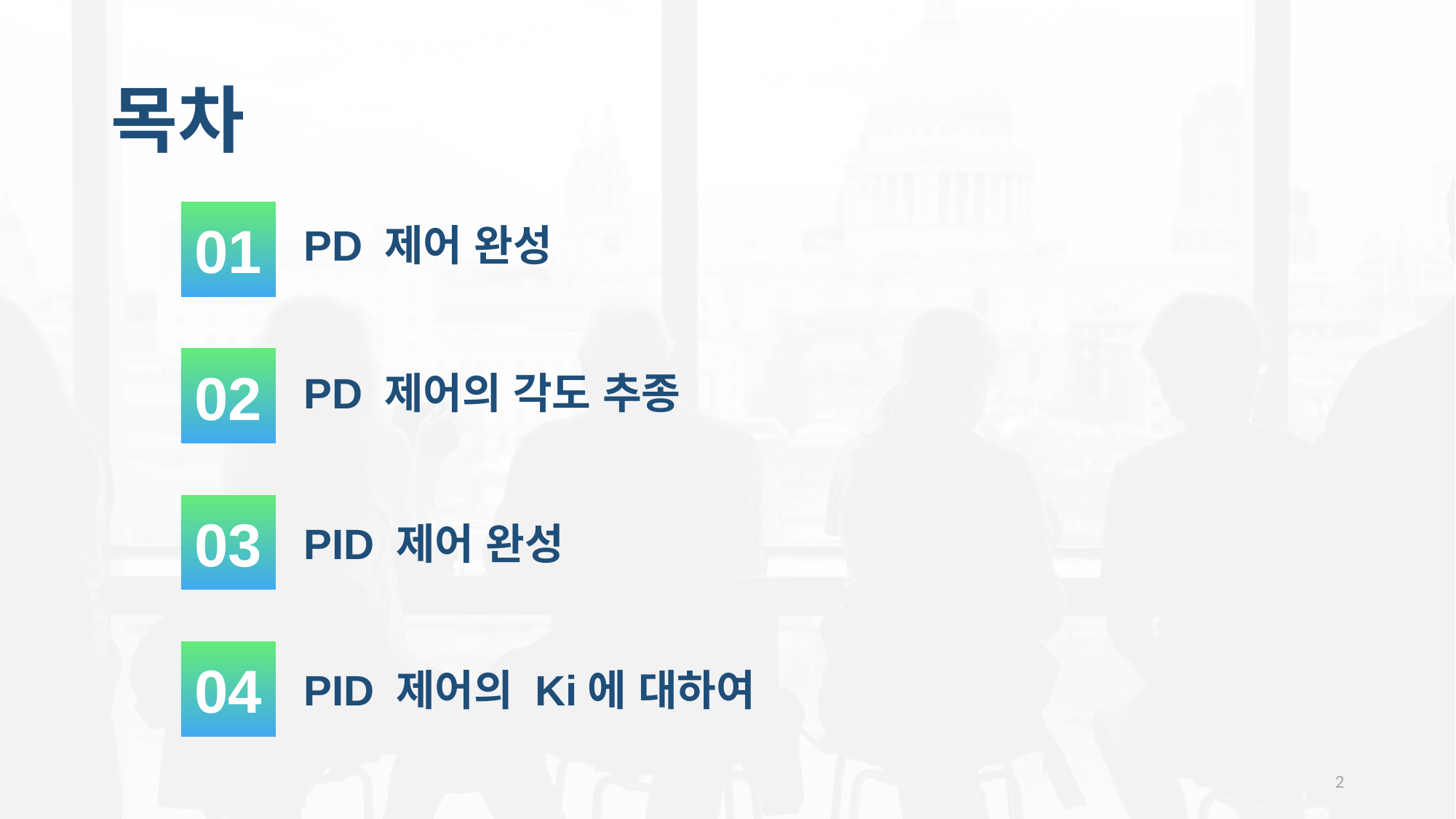

# 목차
01
PD 제어 완성
02
PD 제어의 각도 추종
03
PID 제어 완성
04
PID 제어의 Ki에 대하여
2